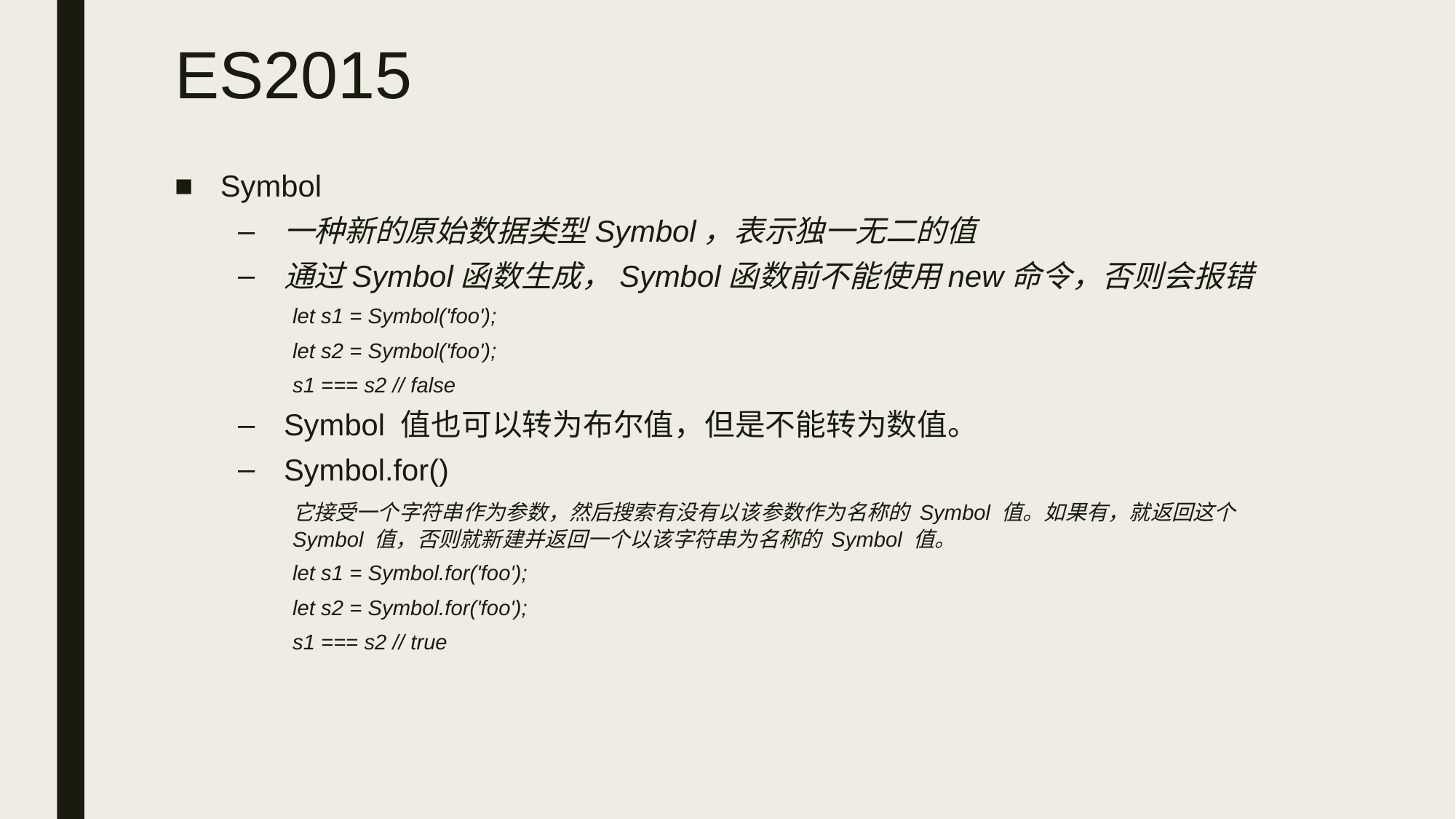

# ES2015
Symbol
一种新的原始数据类型Symbol，表示独一无二的值
通过Symbol函数生成，Symbol函数前不能使用new命令，否则会报错
let s1 = Symbol('foo');
let s2 = Symbol('foo');
s1 === s2 // false
Symbol 值也可以转为布尔值，但是不能转为数值。
Symbol.for()
它接受一个字符串作为参数，然后搜索有没有以该参数作为名称的 Symbol 值。如果有，就返回这个 Symbol 值，否则就新建并返回一个以该字符串为名称的 Symbol 值。
let s1 = Symbol.for('foo');
let s2 = Symbol.for('foo');
s1 === s2 // true